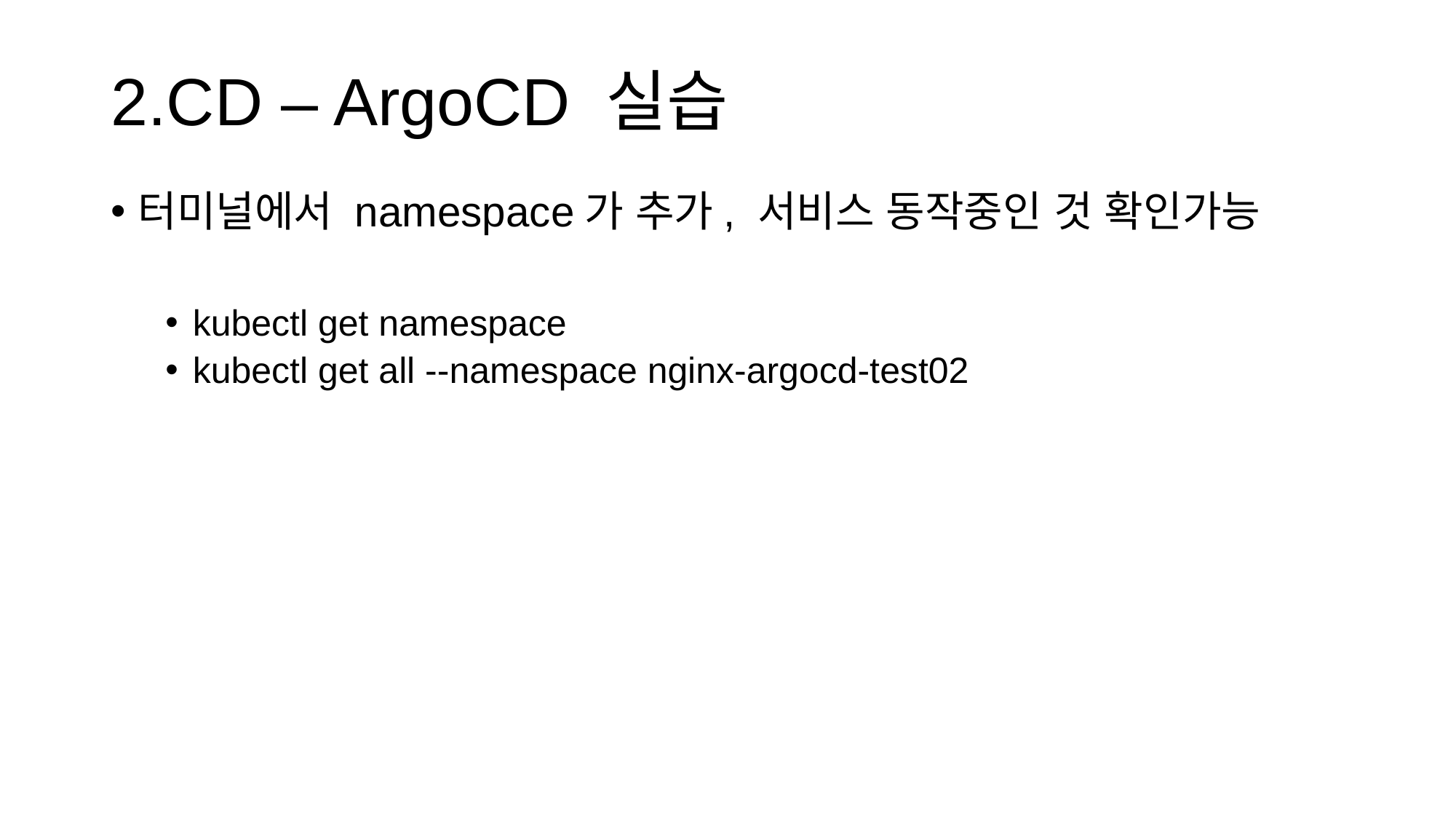

# 2.CD – ArgoCD 실습
터미널에서 namespace가 추가, 서비스 동작중인 것 확인가능

kubectl get namespace
kubectl get all --namespace nginx-argocd-test02